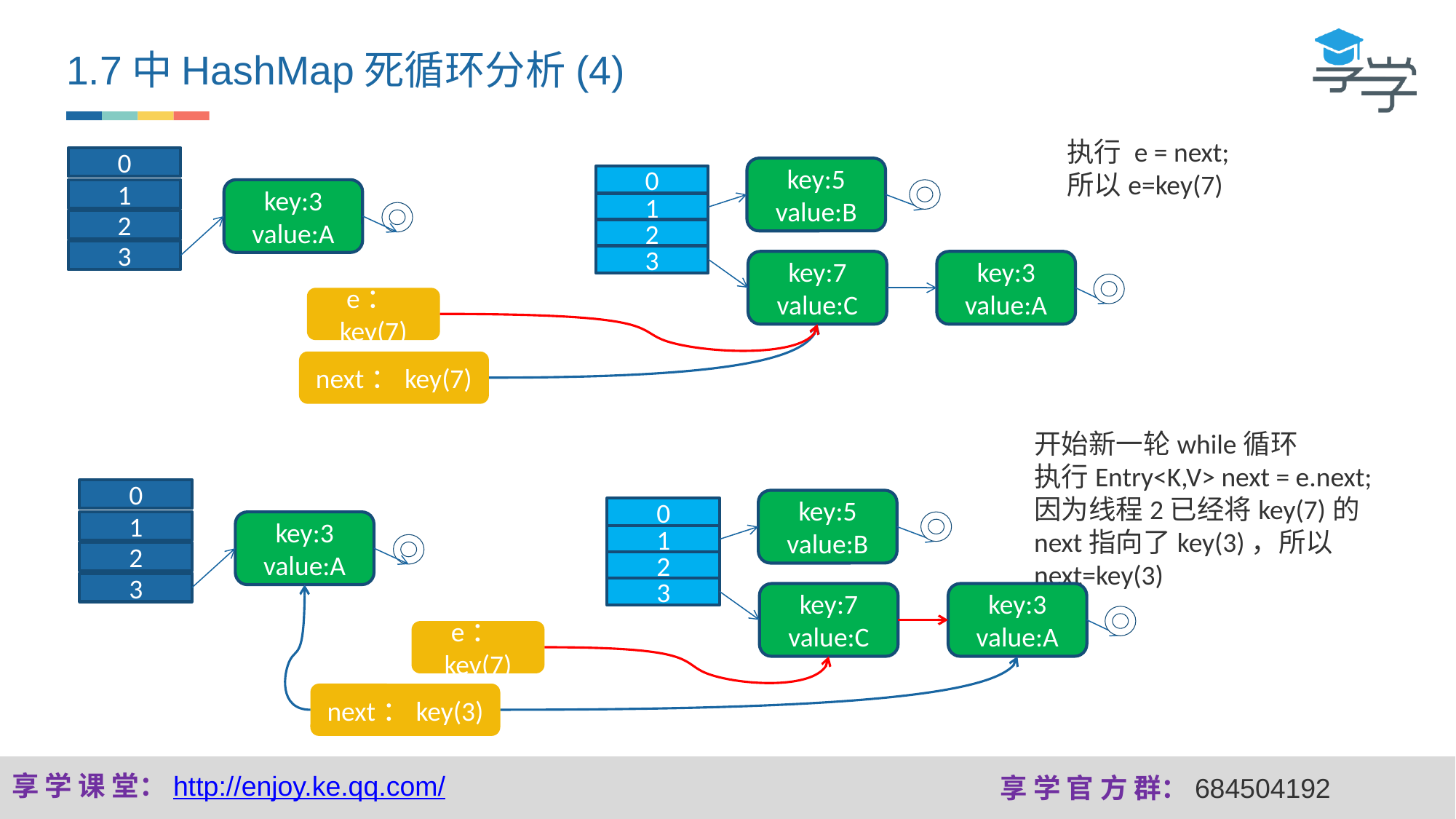

1.7中HashMap死循环分析(4)

执行 e = next;
所以e=key(7)
0
key:5
value:B
0
key:3
value:A

1
1

2
2
3
3
key:7
value:C
key:3
value:A

e：key(7)
next：key(7)
开始新一轮while循环
执行Entry<K,V> next = e.next;
因为线程2已经将key(7)的next指向了key(3)，所以next=key(3)
0
key:5
value:B
0
key:3
value:A

1
1

2
2
3
3
key:7
value:C
key:3
value:A

e：key(7)
next：key(3)